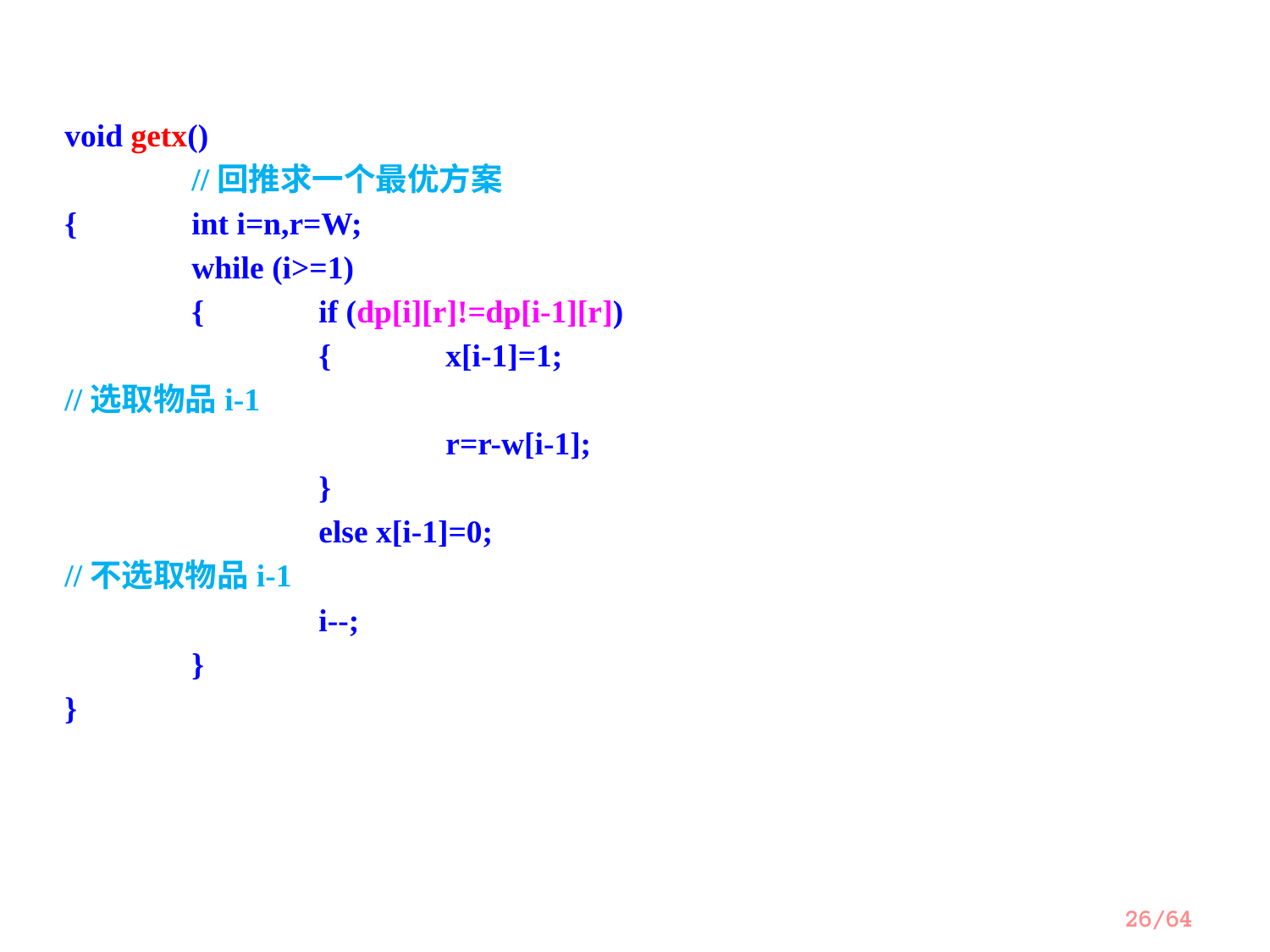

void getx()									//回推求一个最优方案
{	int i=n,r=W;
	while (i>=1)
	{	if (dp[i][r]!=dp[i-1][r])
		{	x[i-1]=1;						//选取物品i-1
			r=r-w[i-1];
		}
		else x[i-1]=0;						//不选取物品i-1
		i--;
	}
}
26/64